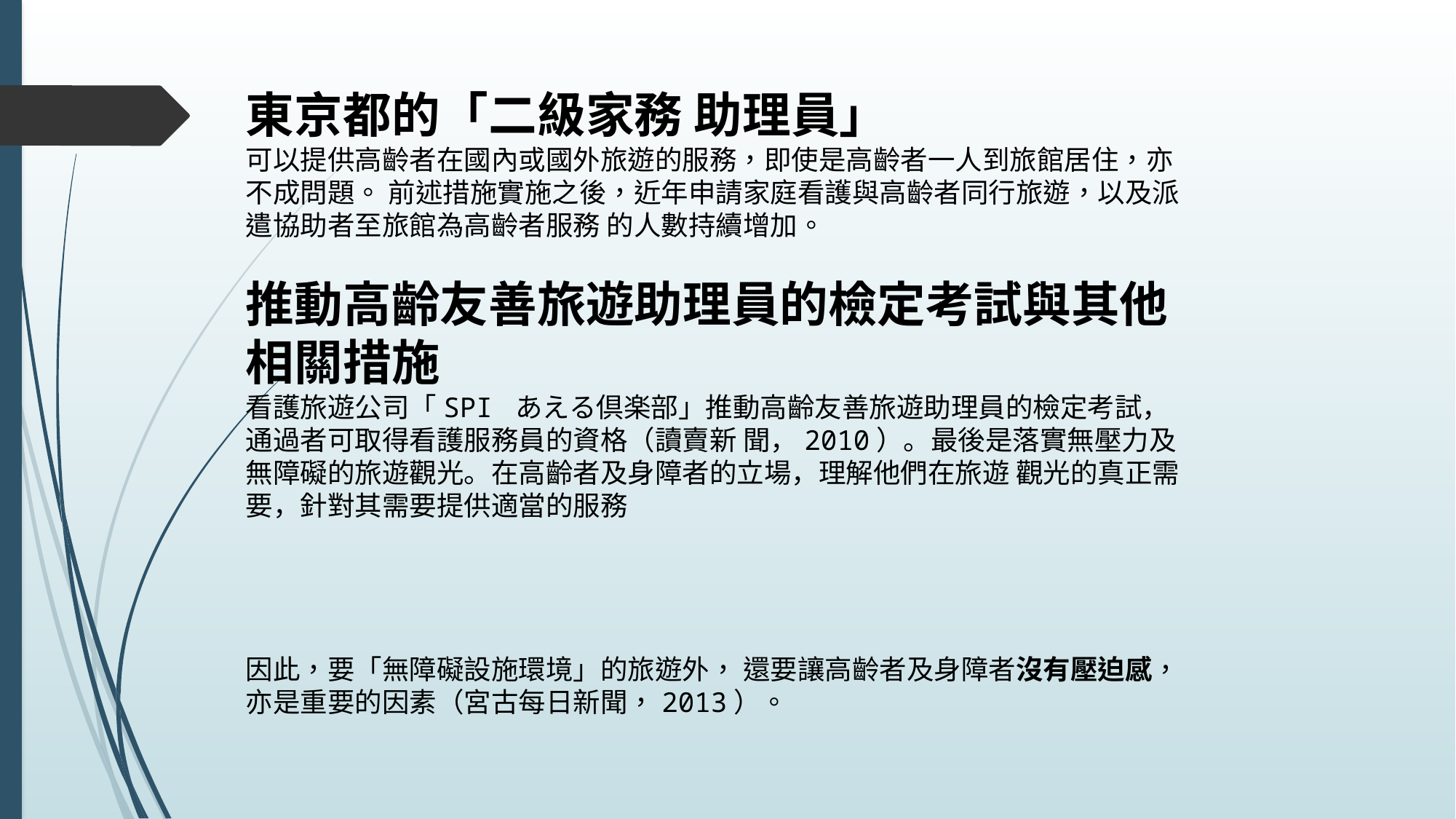

東京都的「二級家務 助理員」
可以提供高齡者在國內或國外旅遊的服務，即使是高齡者一人到旅館居住，亦不成問題。 前述措施實施之後，近年申請家庭看護與高齡者同行旅遊，以及派遣協助者至旅館為高齡者服務 的人數持續增加。

推動高齡友善旅遊助理員的檢定考試與其他相關措施
看護旅遊公司「SPI あえる倶楽部」推動高齡友善旅遊助理員的檢定考試，通過者可取得看護服務員的資格（讀賣新 聞，2010）。最後是落實無壓力及無障礙的旅遊觀光。在高齡者及身障者的立場，理解他們在旅遊 觀光的真正需要，針對其需要提供適當的服務

因此，要「無障礙設施環境」的旅遊外， 還要讓高齡者及身障者沒有壓迫感，亦是重要的因素（宮古每日新聞，2013）。